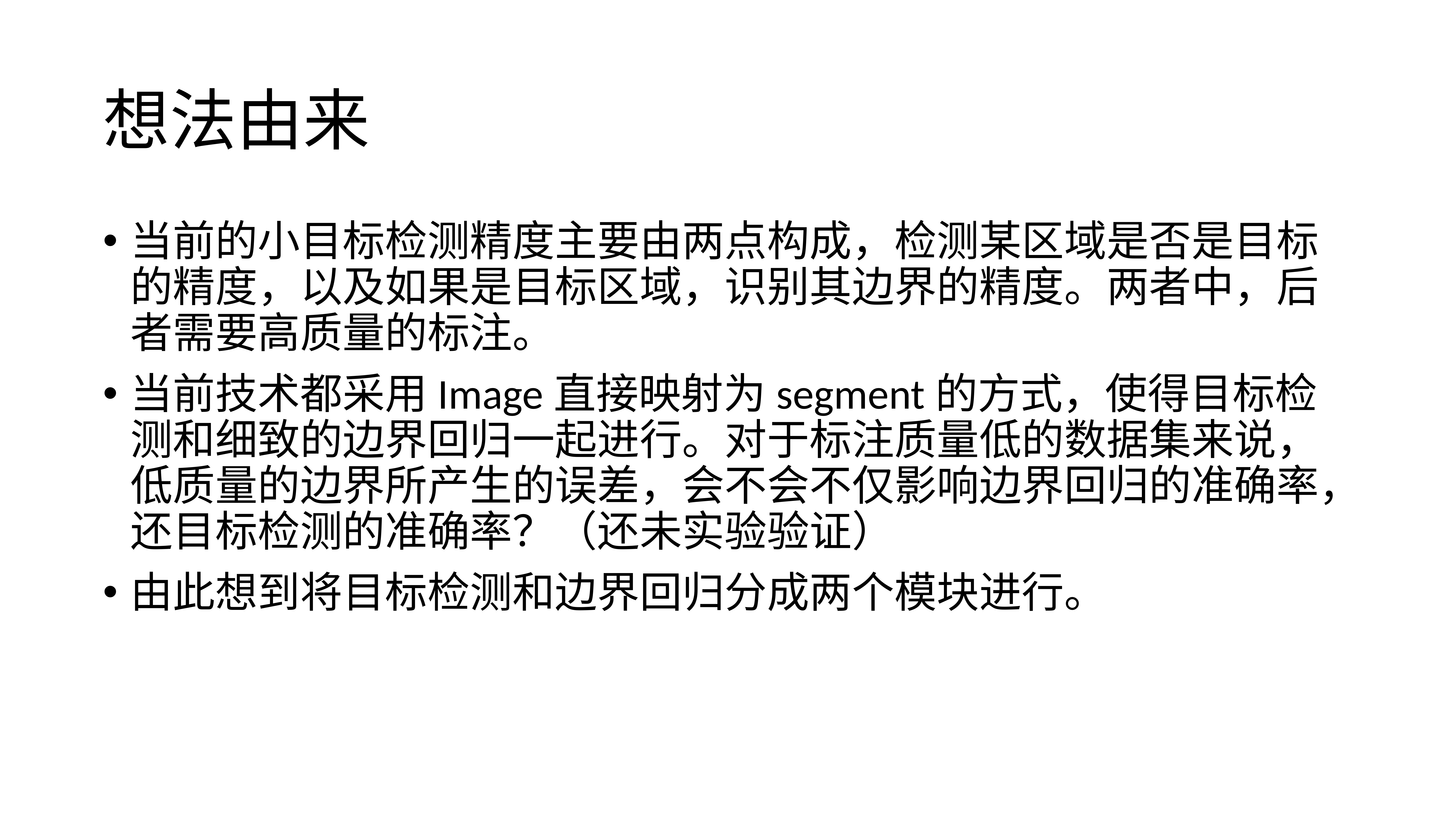

# 想法由来
当前的小目标检测精度主要由两点构成，检测某区域是否是目标的精度，以及如果是目标区域，识别其边界的精度。两者中，后者需要高质量的标注。
当前技术都采用Image直接映射为segment的方式，使得目标检测和细致的边界回归一起进行。对于标注质量低的数据集来说，低质量的边界所产生的误差，会不会不仅影响边界回归的准确率，还目标检测的准确率？（还未实验验证）
由此想到将目标检测和边界回归分成两个模块进行。